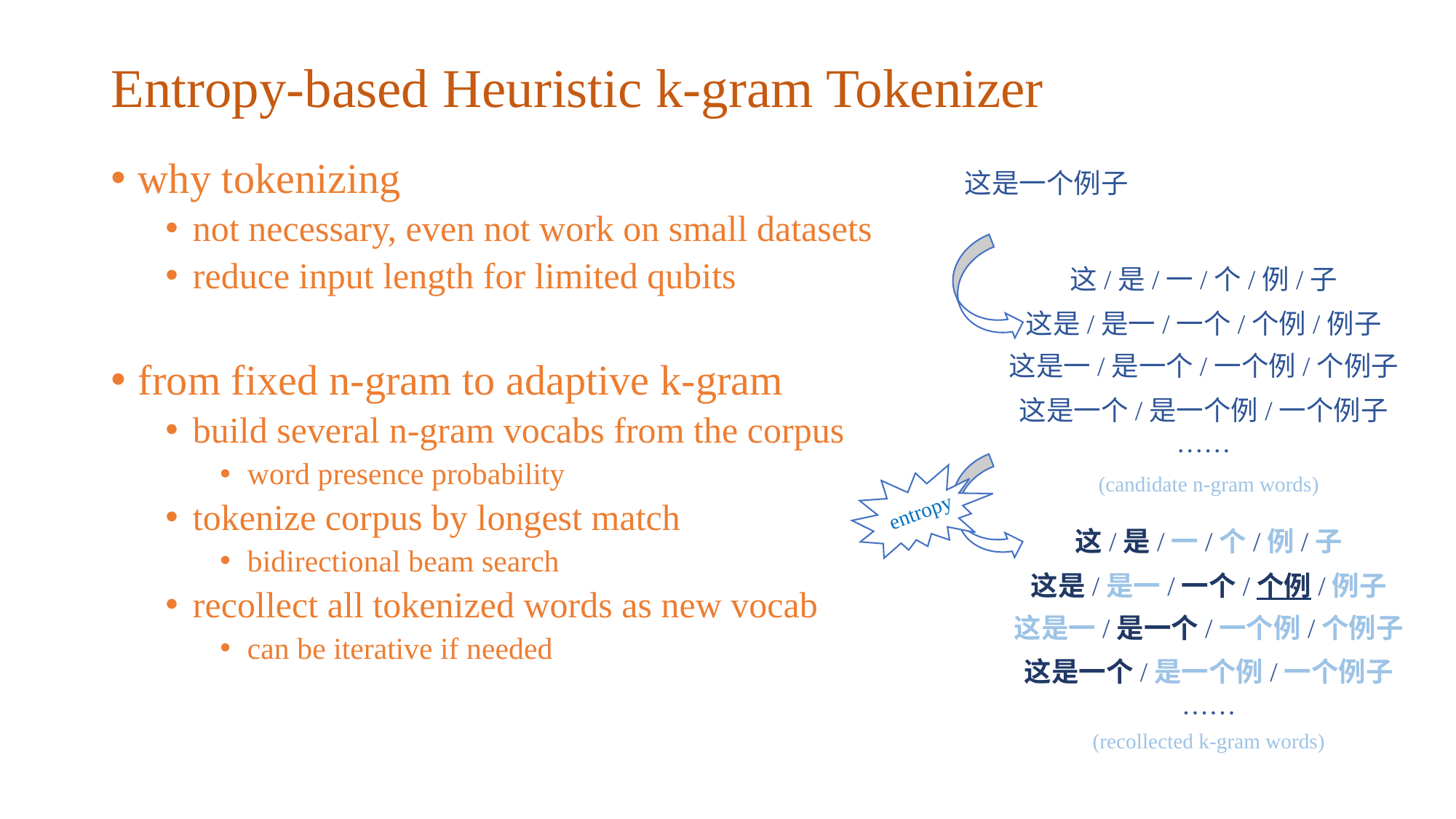

# Entropy-based Heuristic k-gram Tokenizer
why tokenizing
not necessary, even not work on small datasets
reduce input length for limited qubits

from fixed n-gram to adaptive k-gram
build several n-gram vocabs from the corpus
word presence probability
tokenize corpus by longest match
bidirectional beam search
recollect all tokenized words as new vocab
can be iterative if needed
这是一个例子

这/是/一/个/例/子
这是/是一/一个/个例/例子
这是一/是一个/一个例/个例子
这是一个/是一个例/一个例子
……

entropy
(candidate n-gram words)
这/是/一/个/例/子
这是/是一/一个/个例/例子
这是一/是一个/一个例/个例子
这是一个/是一个例/一个例子
……
(recollected k-gram words)